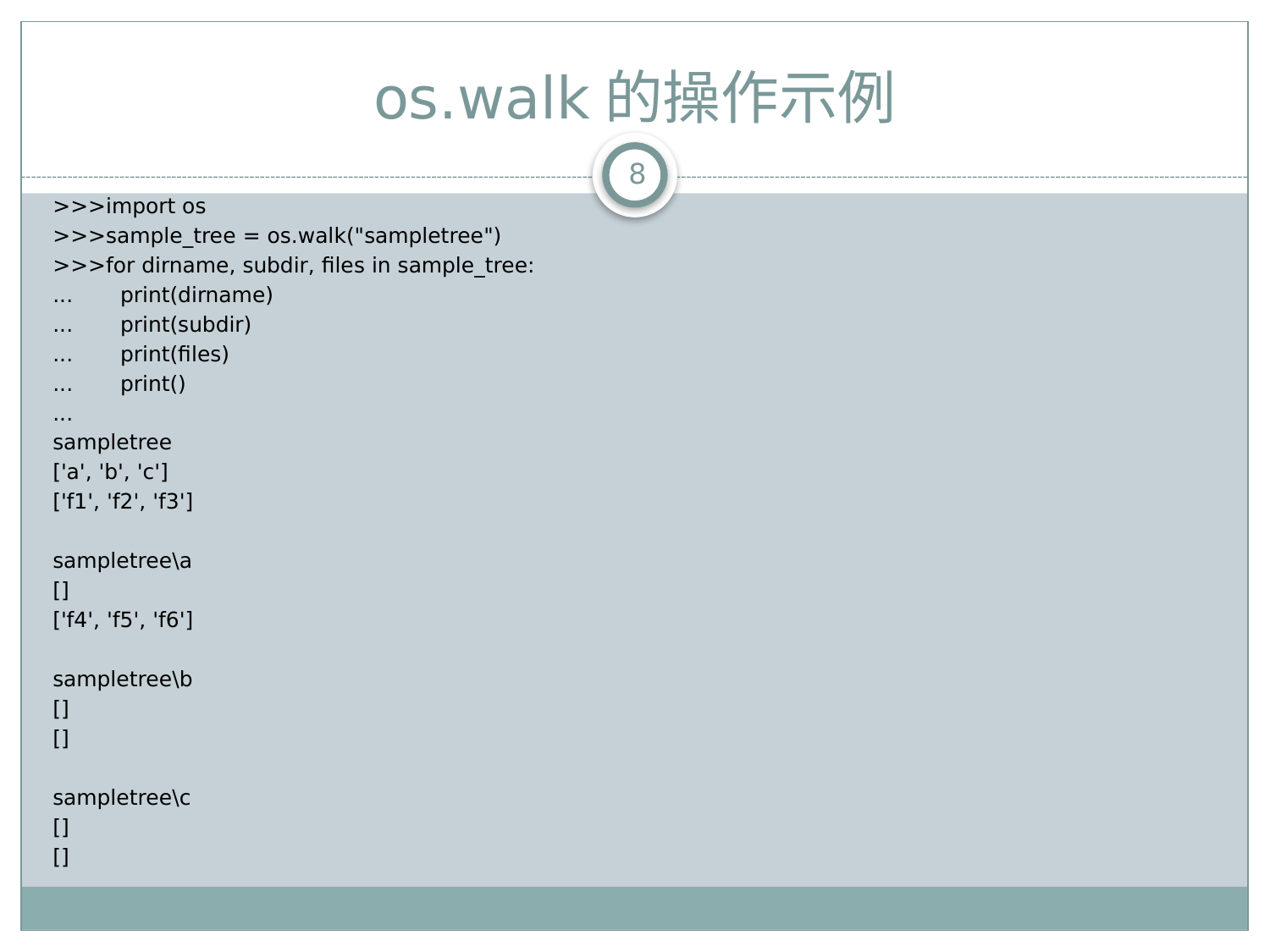

# os.walk的操作示例
8
>>>import os
>>>sample_tree = os.walk("sampletree")
>>>for dirname, subdir, files in sample_tree:
...       print(dirname)
...       print(subdir)
...       print(files)
...       print()
...
sampletree
['a', 'b', 'c']
['f1', 'f2', 'f3']

sampletree\a
[]
['f4', 'f5', 'f6']

sampletree\b
[]
[]

sampletree\c
[]
[]